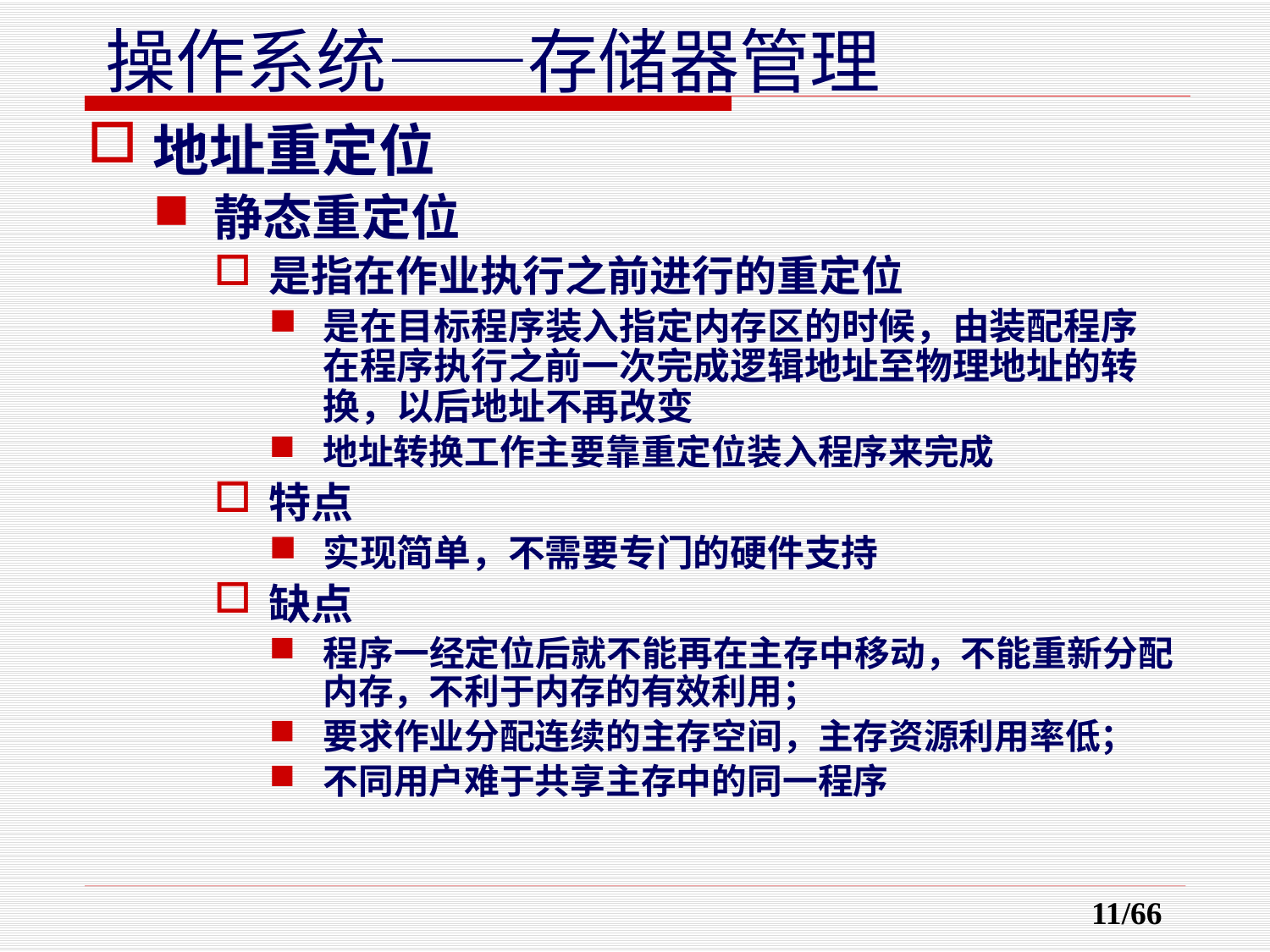

地址重定位
静态重定位
是指在作业执行之前进行的重定位
是在目标程序装入指定内存区的时候，由装配程序在程序执行之前一次完成逻辑地址至物理地址的转换，以后地址不再改变
地址转换工作主要靠重定位装入程序来完成
特点
实现简单，不需要专门的硬件支持
缺点
程序一经定位后就不能再在主存中移动，不能重新分配内存，不利于内存的有效利用；
要求作业分配连续的主存空间，主存资源利用率低；
不同用户难于共享主存中的同一程序